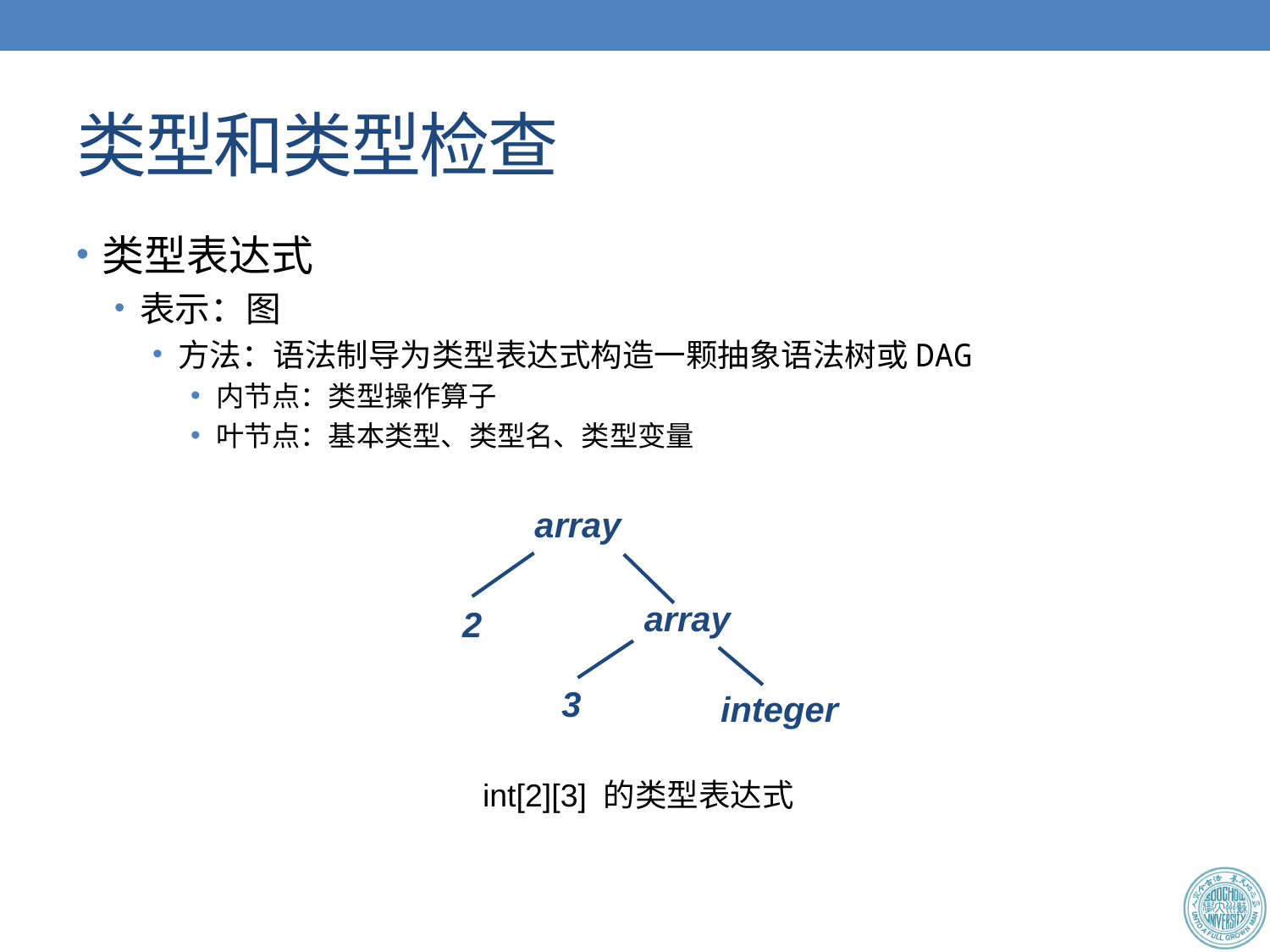

# 类型和类型检查
类型表达式
表示：图
方法：语法制导为类型表达式构造一颗抽象语法树或DAG
内节点：类型操作算子
叶节点：基本类型、类型名、类型变量
array
array
2
3
integer
int[2][3] 的类型表达式